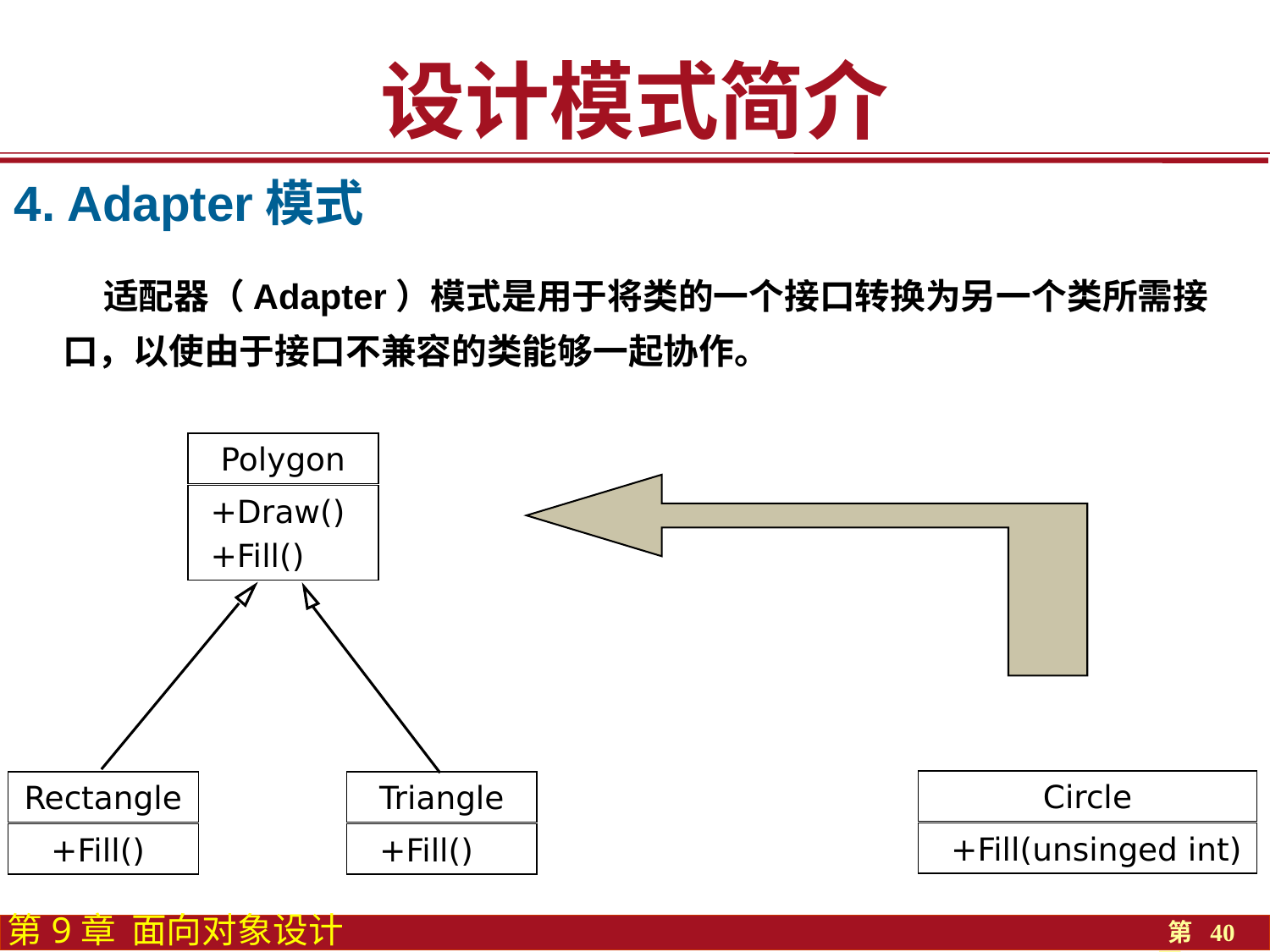

设计模式简介
4. Adapter模式
    适配器（Adapter）模式是用于将类的一个接口转换为另一个类所需接口，以使由于接口不兼容的类能够一起协作。

Polygon
 +Draw()
 +Fill()

Circle
Rectangle
Triangle
  +Fill(unsinged int)
   +Fill()
  +Fill()